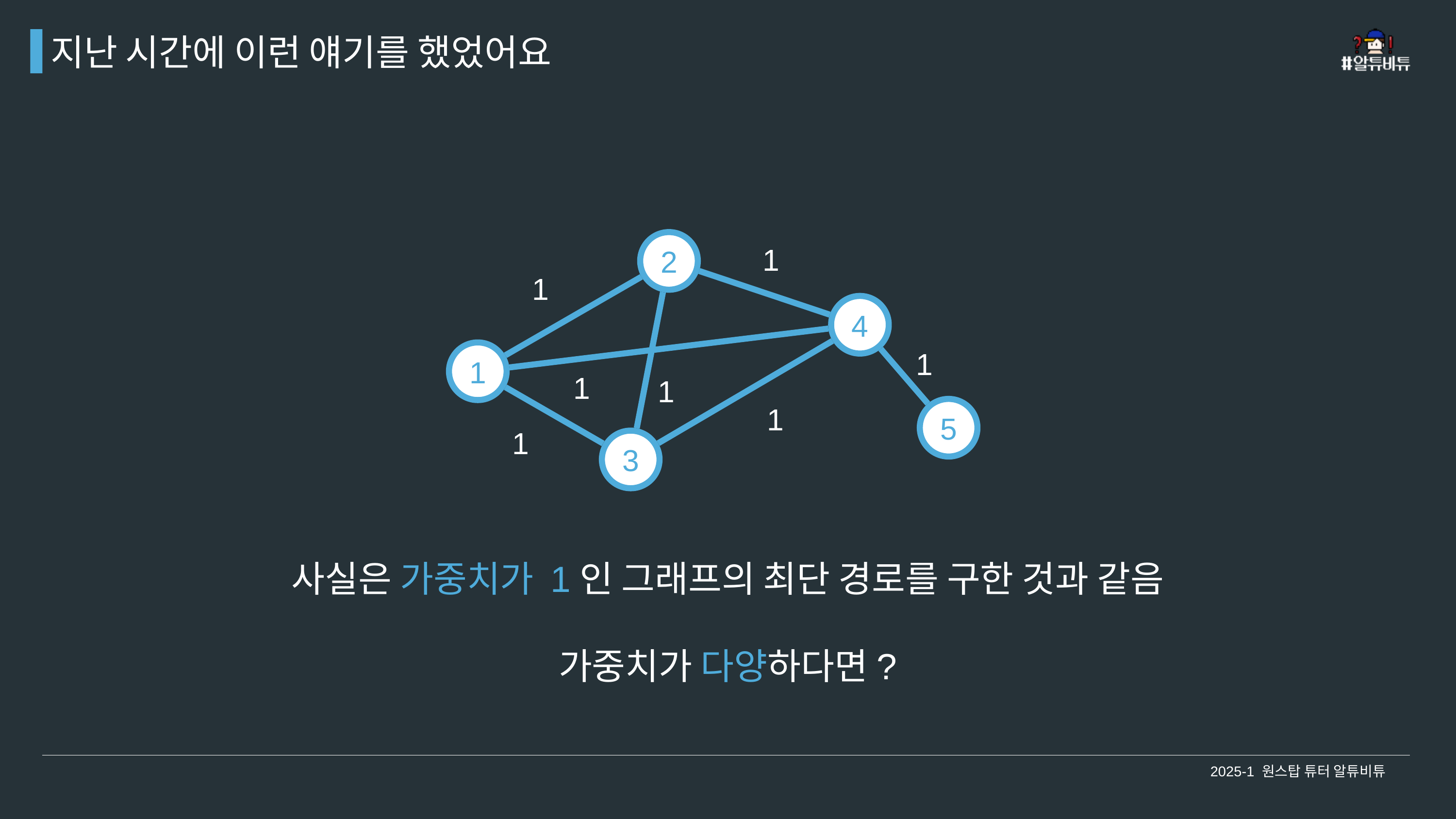

지난 시간에 이런 얘기를 했었어요

2
1
1

4

1

1

1
1

1

5
1

3
사실은 가중치가 1인 그래프의 최단 경로를 구한 것과 같음

가중치가 다양하다면?